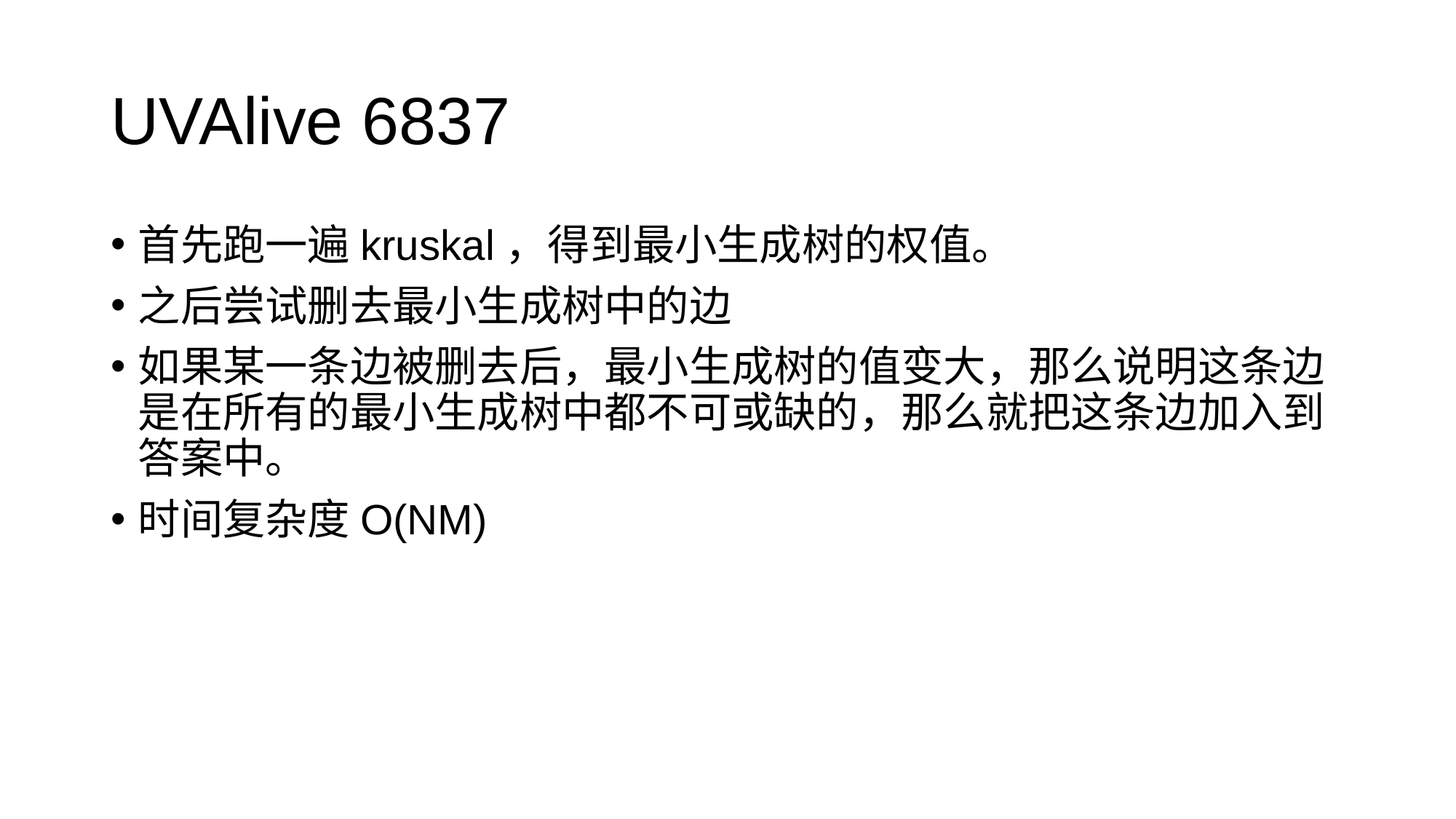

# UVAlive 6837
首先跑一遍kruskal，得到最小生成树的权值。
之后尝试删去最小生成树中的边
如果某一条边被删去后，最小生成树的值变大，那么说明这条边是在所有的最小生成树中都不可或缺的，那么就把这条边加入到答案中。
时间复杂度O(NM)